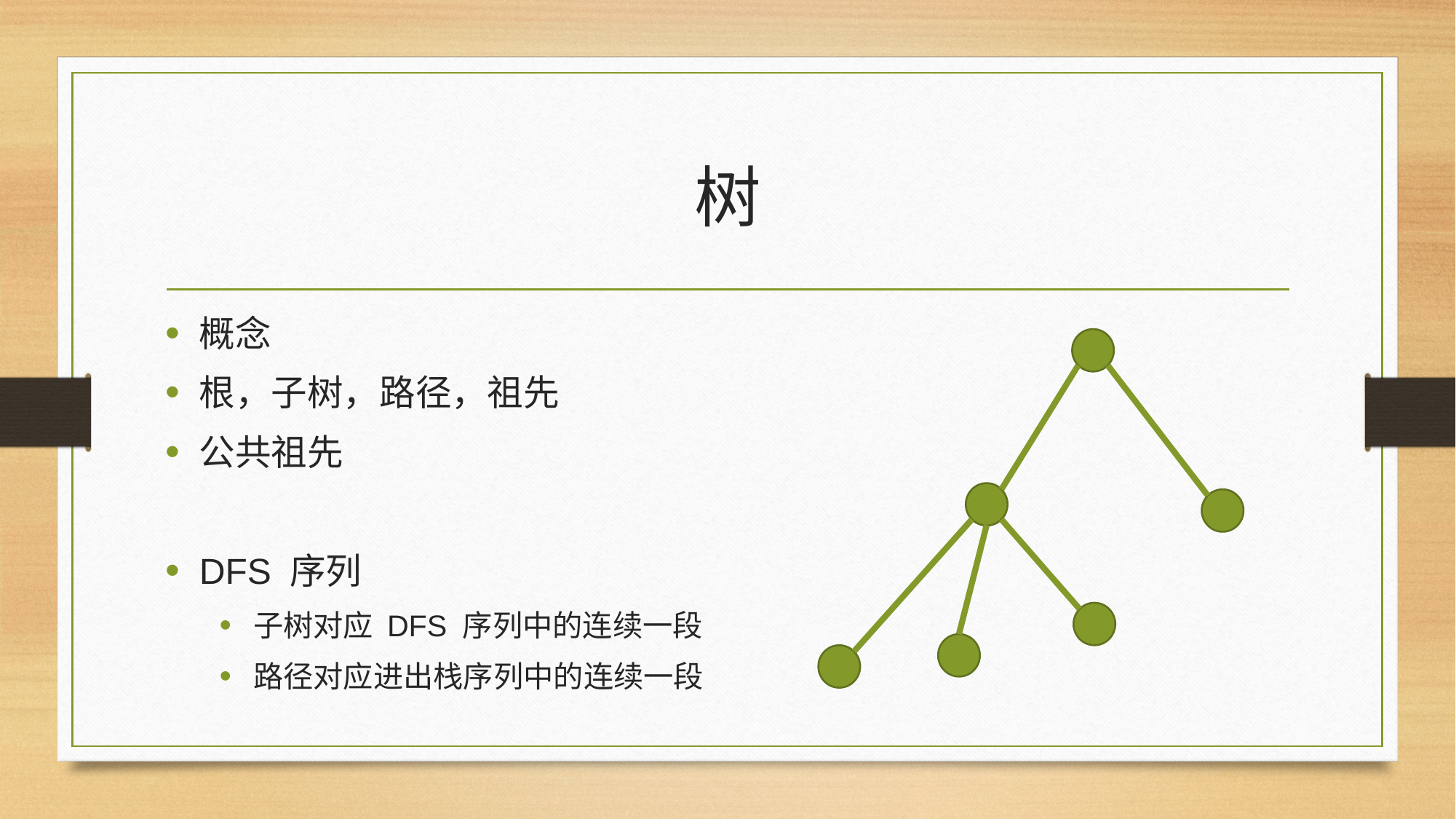

# 树
概念
根，子树，路径，祖先
公共祖先

DFS 序列
子树对应 DFS 序列中的连续一段
路径对应进出栈序列中的连续一段